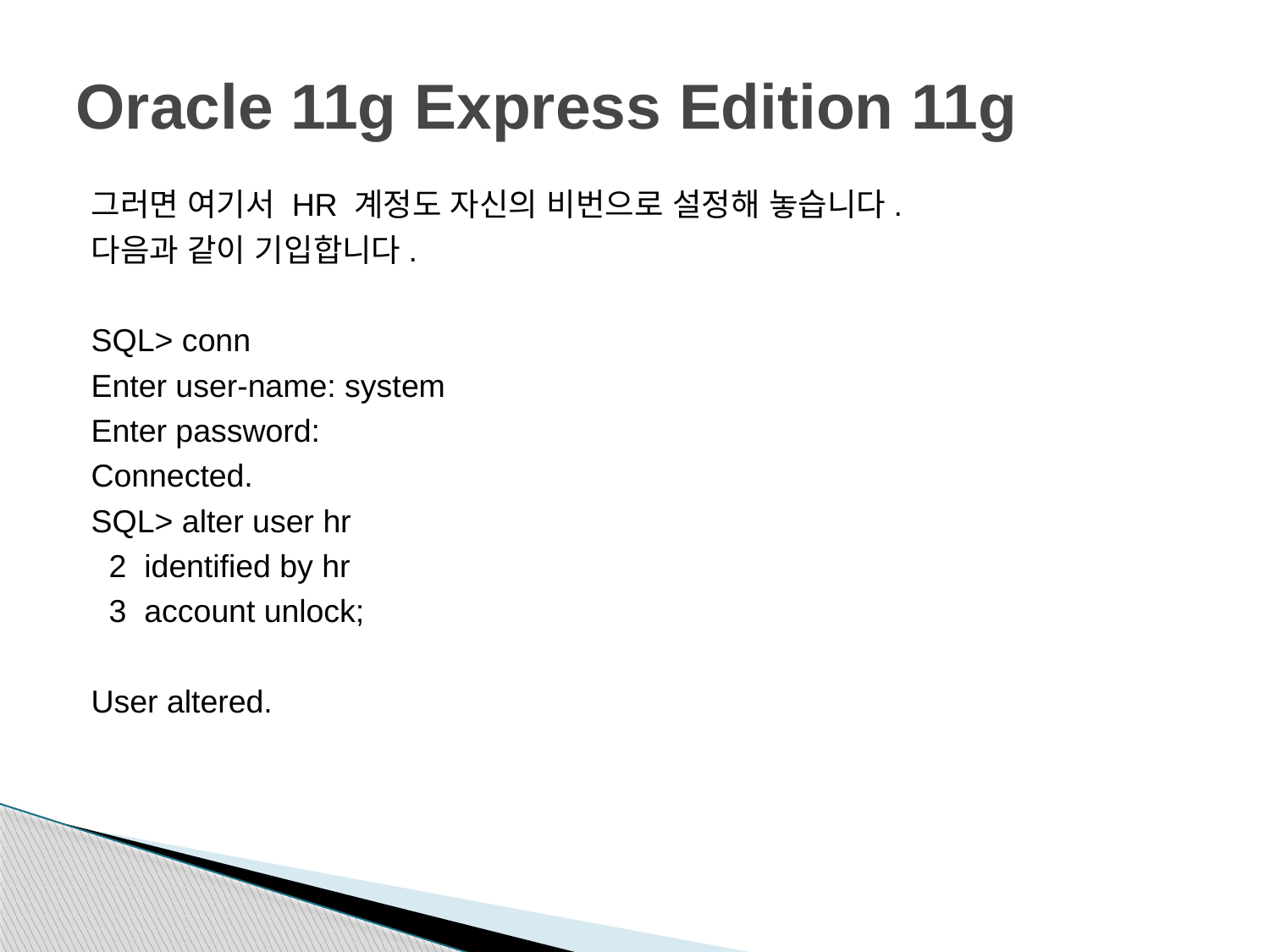

# Oracle 11g Express Edition 11g
그러면 여기서 HR 계정도 자신의 비번으로 설정해 놓습니다.
다음과 같이 기입합니다.

SQL> conn
Enter user-name: system
Enter password:
Connected.
SQL> alter user hr
  2  identified by hr
  3  account unlock;

User altered.